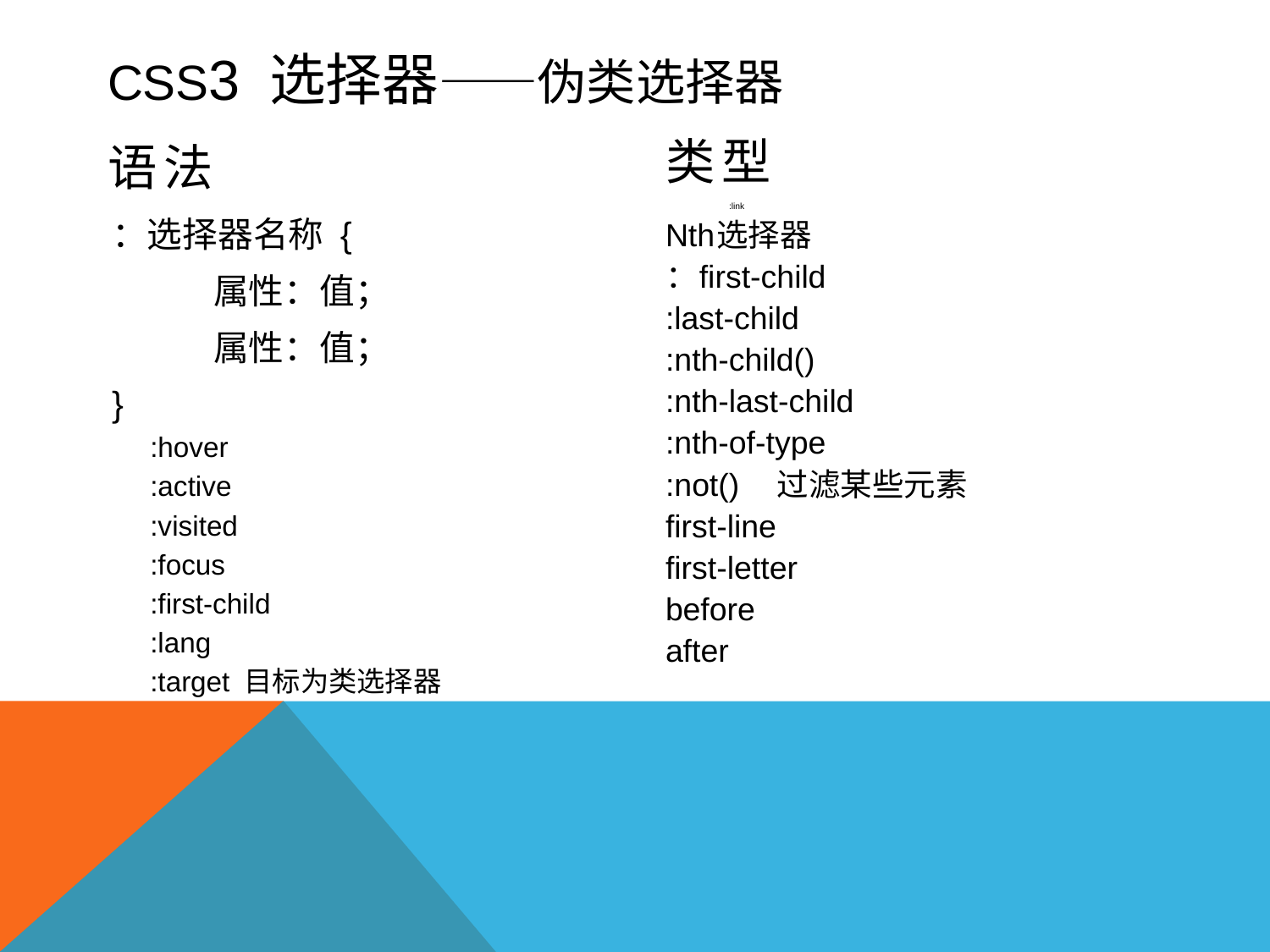

# CSS3 选择器——伪类选择器
类型
语法
:link
Nth选择器
：first-child
:last-child
:nth-child()
:nth-last-child
:nth-of-type
:not()    过滤某些元素
first-line
first-letter
before
after

：选择器名称 {
	属性：值；
	属性：值；
}
:hover
:active
:visited
:focus
:first-child
:lang
:target 目标为类选择器